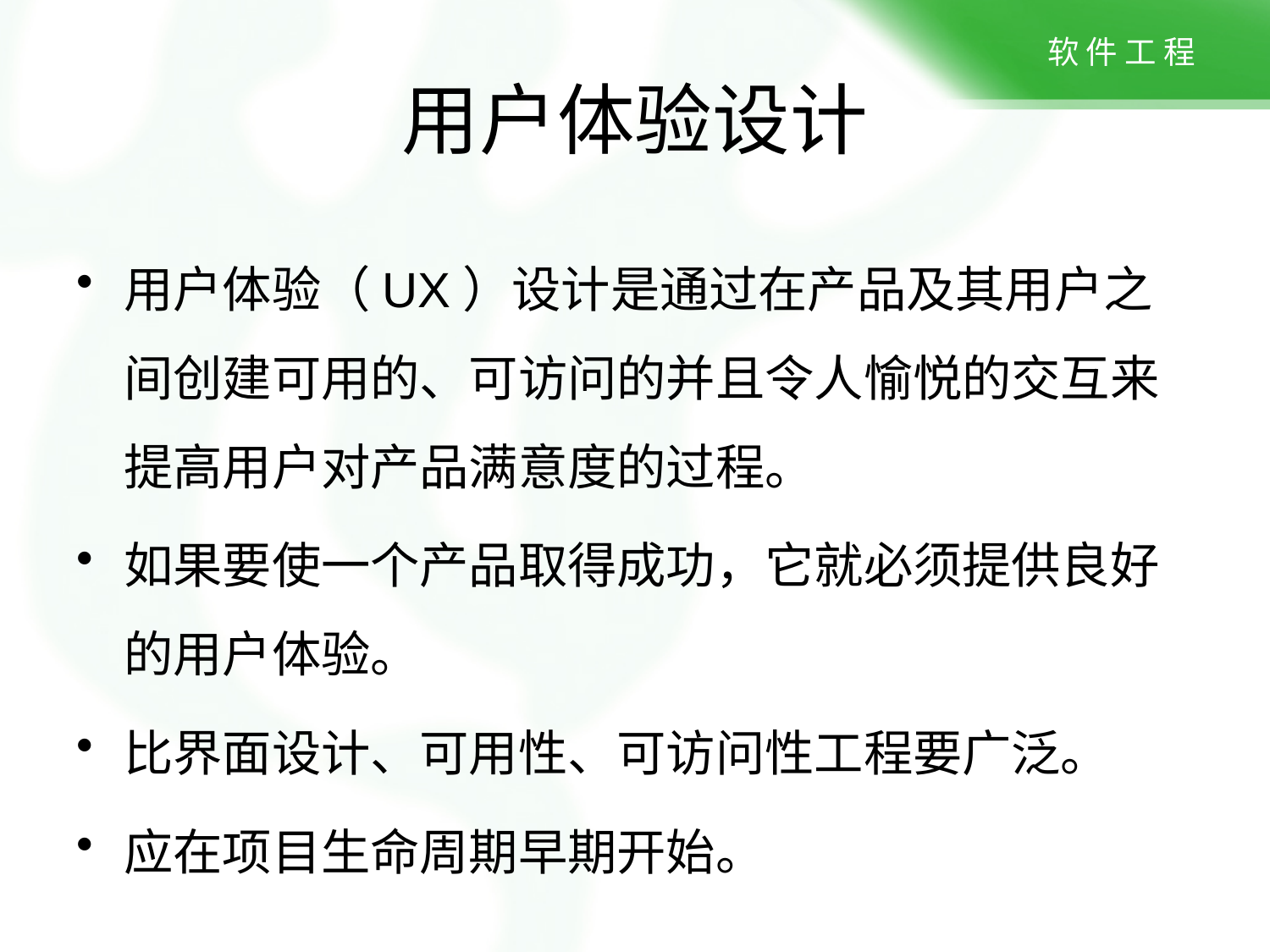

# 用户体验设计
用户体验（UX）设计是通过在产品及其用户之间创建可用的、可访问的并且令人愉悦的交互来提高用户对产品满意度的过程。
如果要使一个产品取得成功，它就必须提供良好的用户体验。
比界面设计、可用性、可访问性工程要广泛。
应在项目生命周期早期开始。